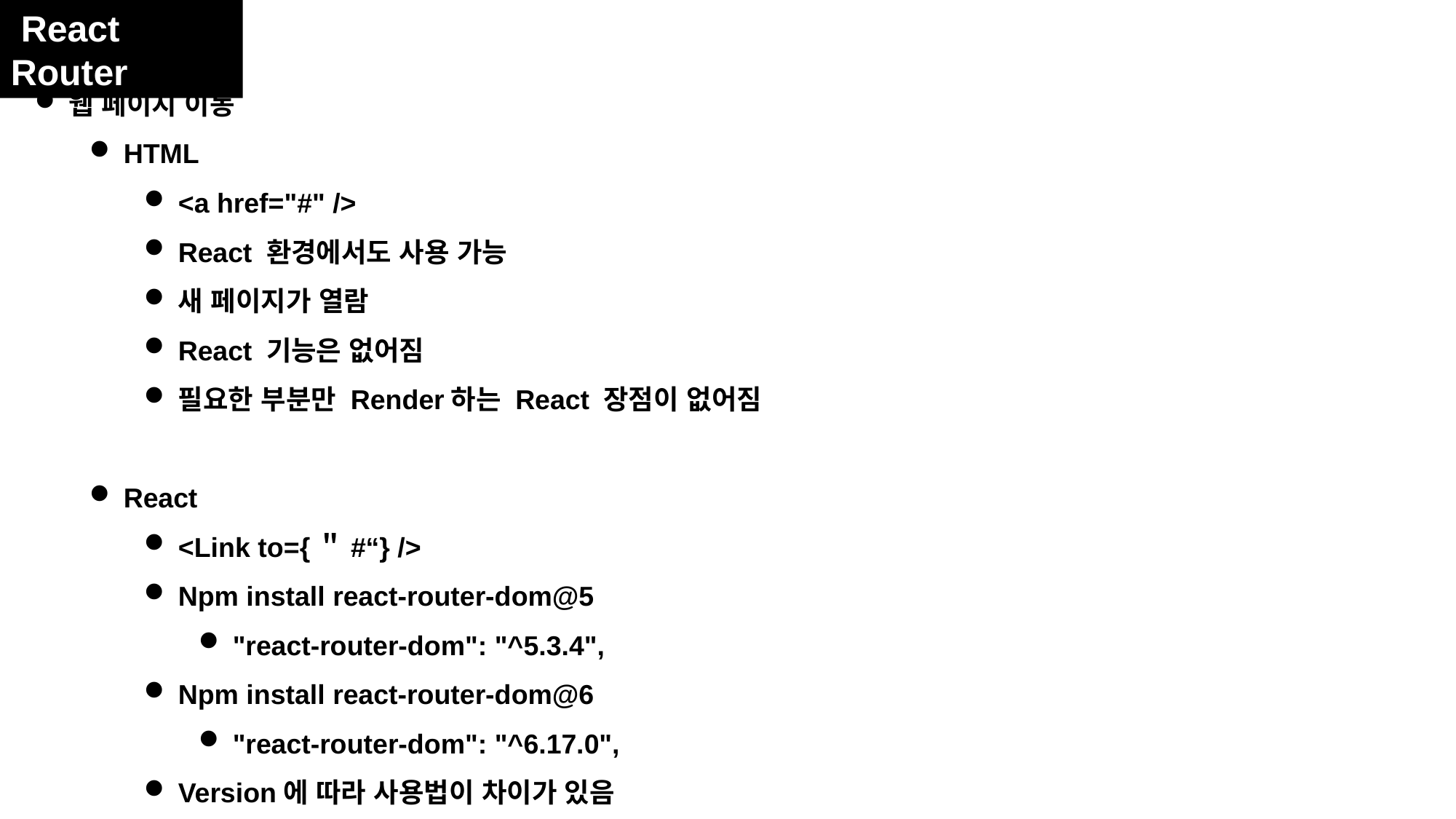

React Router
웹 페이지 이동
HTML
<a href="#" />
React 환경에서도 사용 가능
새 페이지가 열람
React 기능은 없어짐
필요한 부분만 Render하는 React 장점이 없어짐

React
<Link to={＂#“} />
Npm install react-router-dom@5
"react-router-dom": "^5.3.4",
Npm install react-router-dom@6
"react-router-dom": "^6.17.0",
Version에 따라 사용법이 차이가 있음